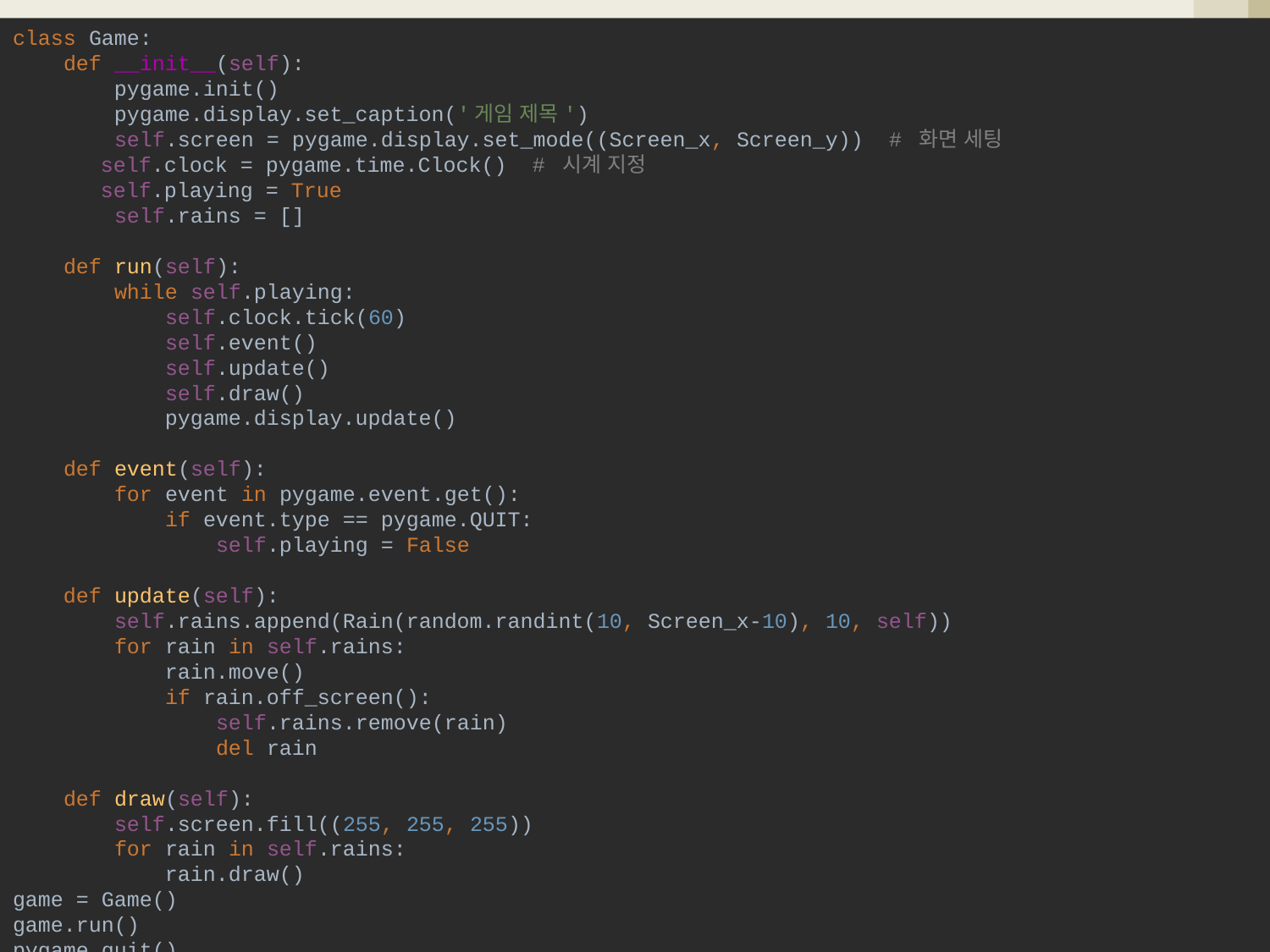

class Game:
    def __init__(self):
        pygame.init()
        pygame.display.set_caption('게임 제목')
        self.screen = pygame.display.set_mode((Screen_x, Screen_y))  # 화면 세팅
              self.clock = pygame.time.Clock()  # 시계 지정
              self.playing = True
        self.rains = []
    def run(self):
        while self.playing:
            self.clock.tick(60)
            self.event()
            self.update()
            self.draw()
            pygame.display.update()
    def event(self):
        for event in pygame.event.get():
            if event.type == pygame.QUIT:
                self.playing = False
    def update(self):
        self.rains.append(Rain(random.randint(10, Screen_x-10), 10, self))
        for rain in self.rains:
            rain.move()
            if rain.off_screen():
                self.rains.remove(rain)
                del rain
    def draw(self):
        self.screen.fill((255, 255, 255))
        for rain in self.rains:
            rain.draw()
game = Game()
game.run()
pygame.quit()
#